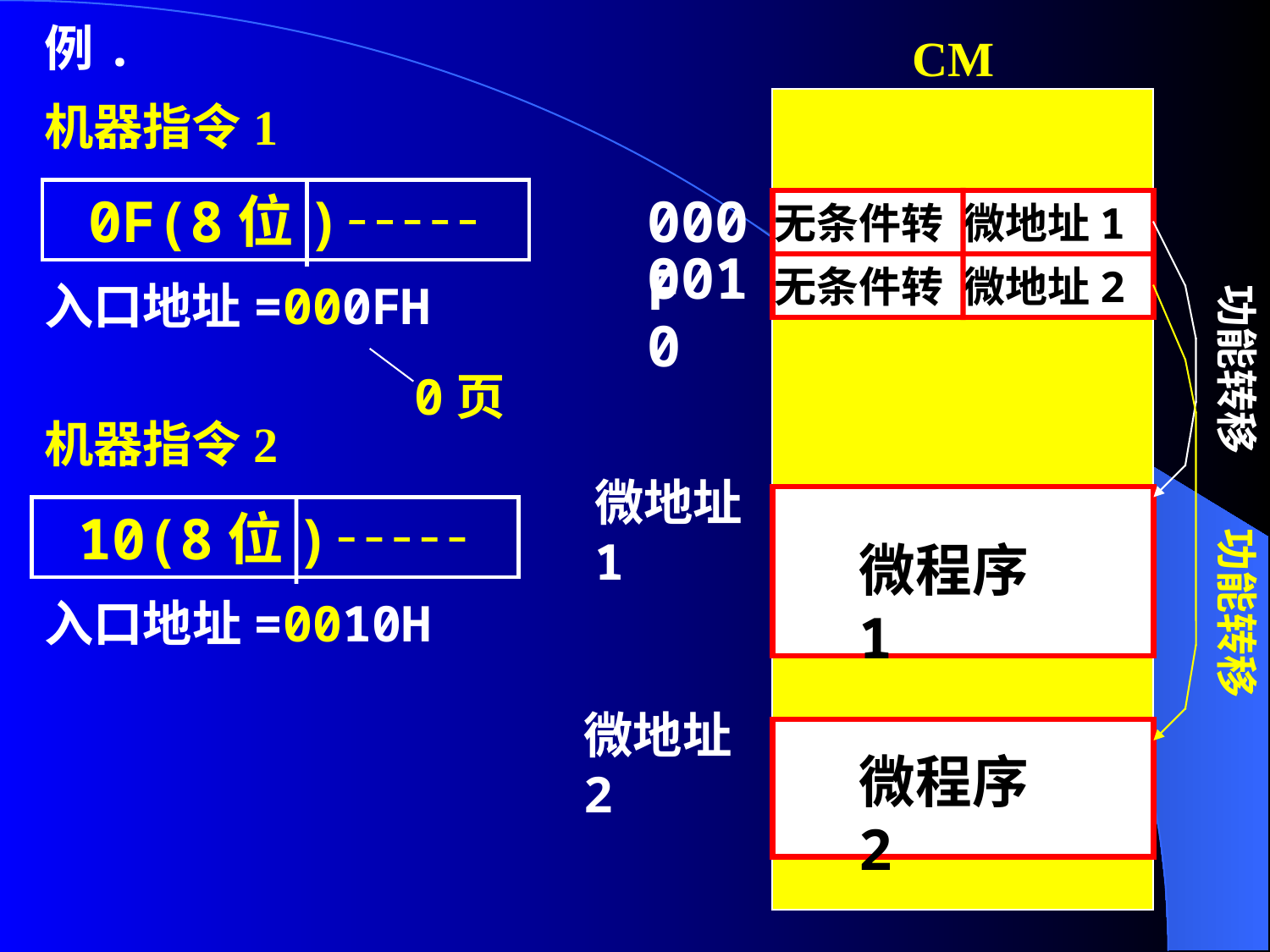

CM

例.
机器指令1
 0F(8位)

000F
无条件转  微地址1

0010
  功能转移
无条件转  微地址2

入口地址=000FH

0页
机器指令2
微地址1

  功能转移
 10(8位)

微程序1
入口地址=0010H
微地址2

微程序2